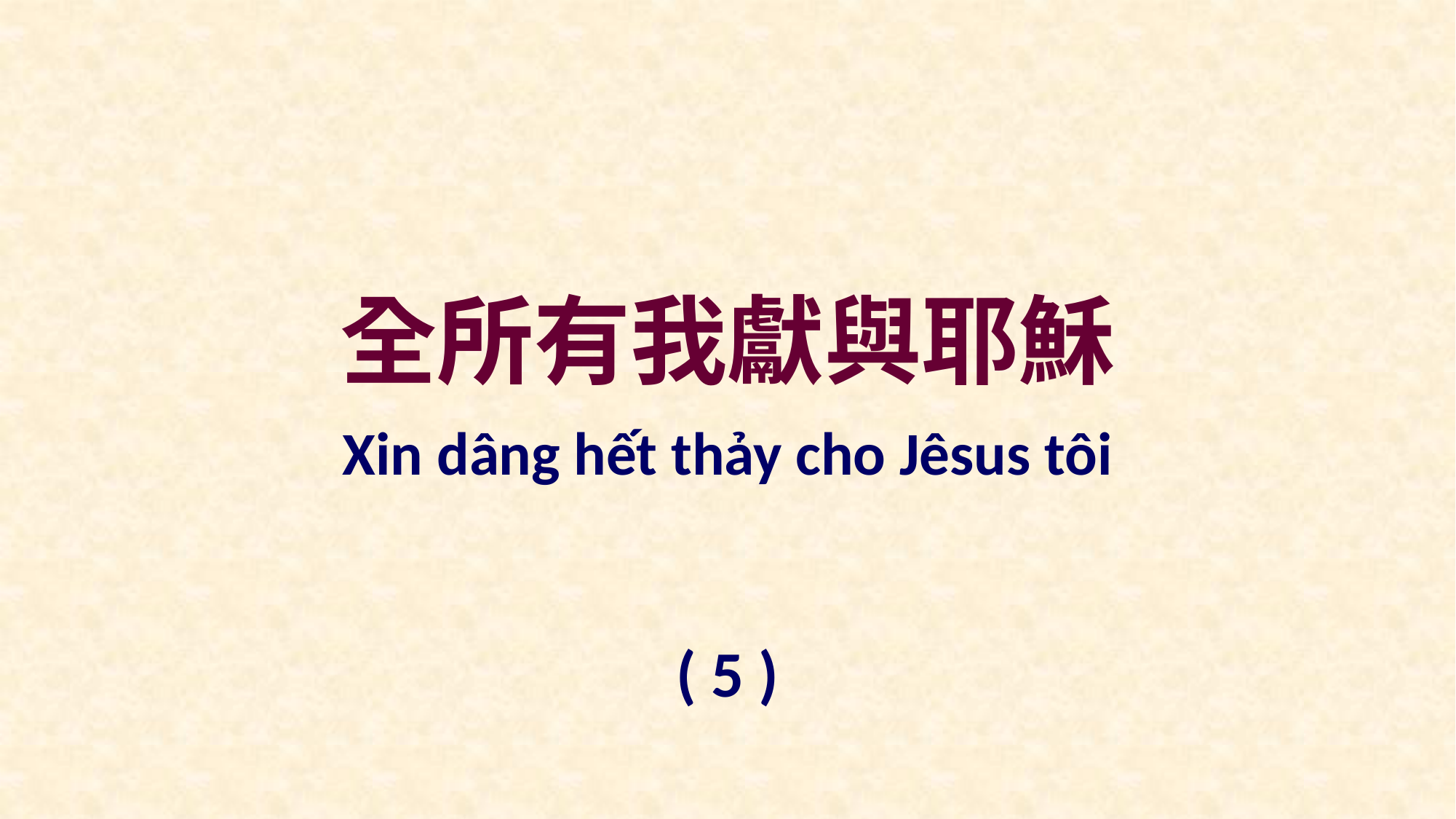

全所有我獻與耶穌
Xin dâng hết thảy cho Jêsus tôi
( 5 )